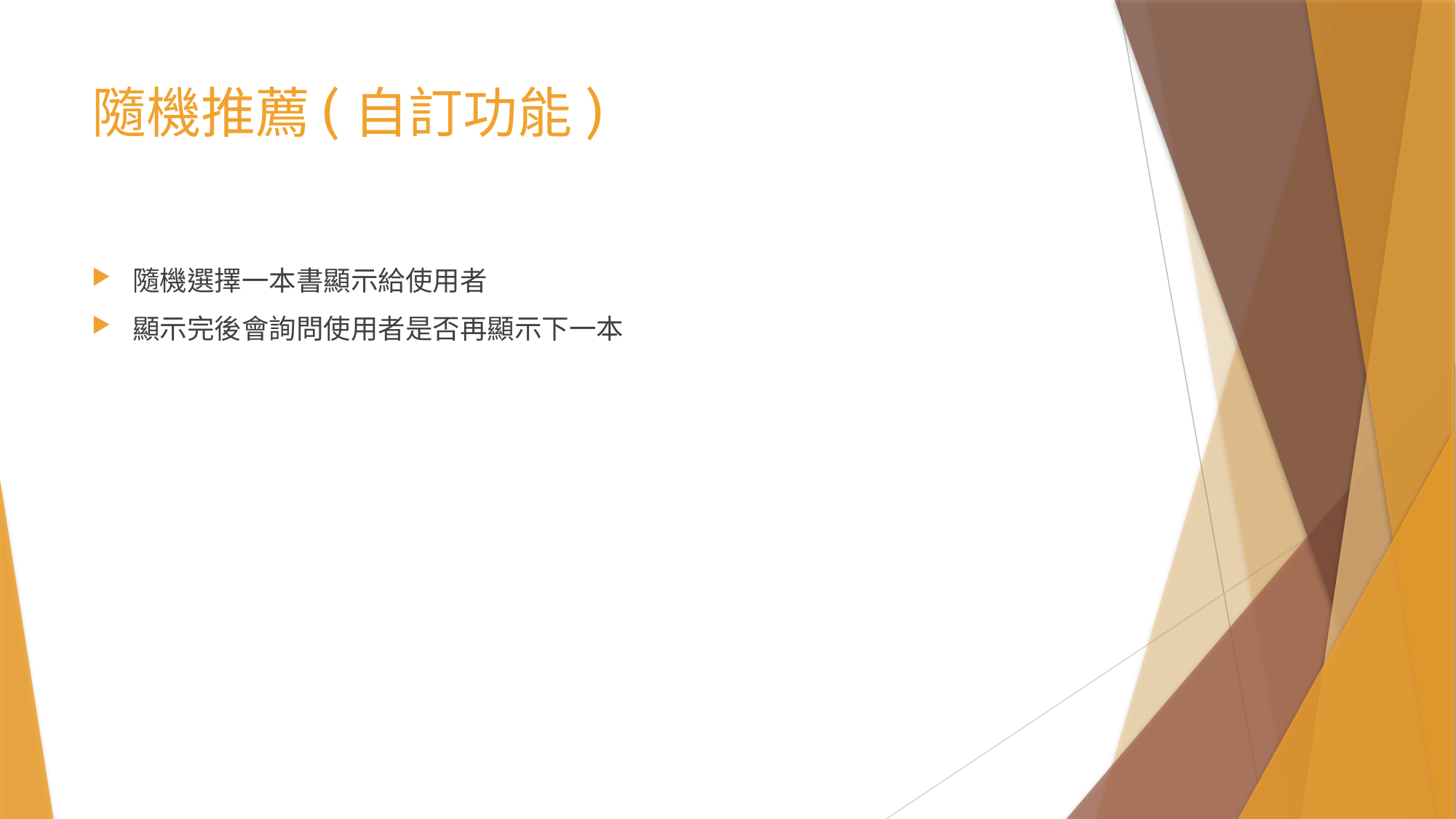

# 隨機推薦(自訂功能)
隨機選擇一本書顯示給使用者
顯示完後會詢問使用者是否再顯示下一本